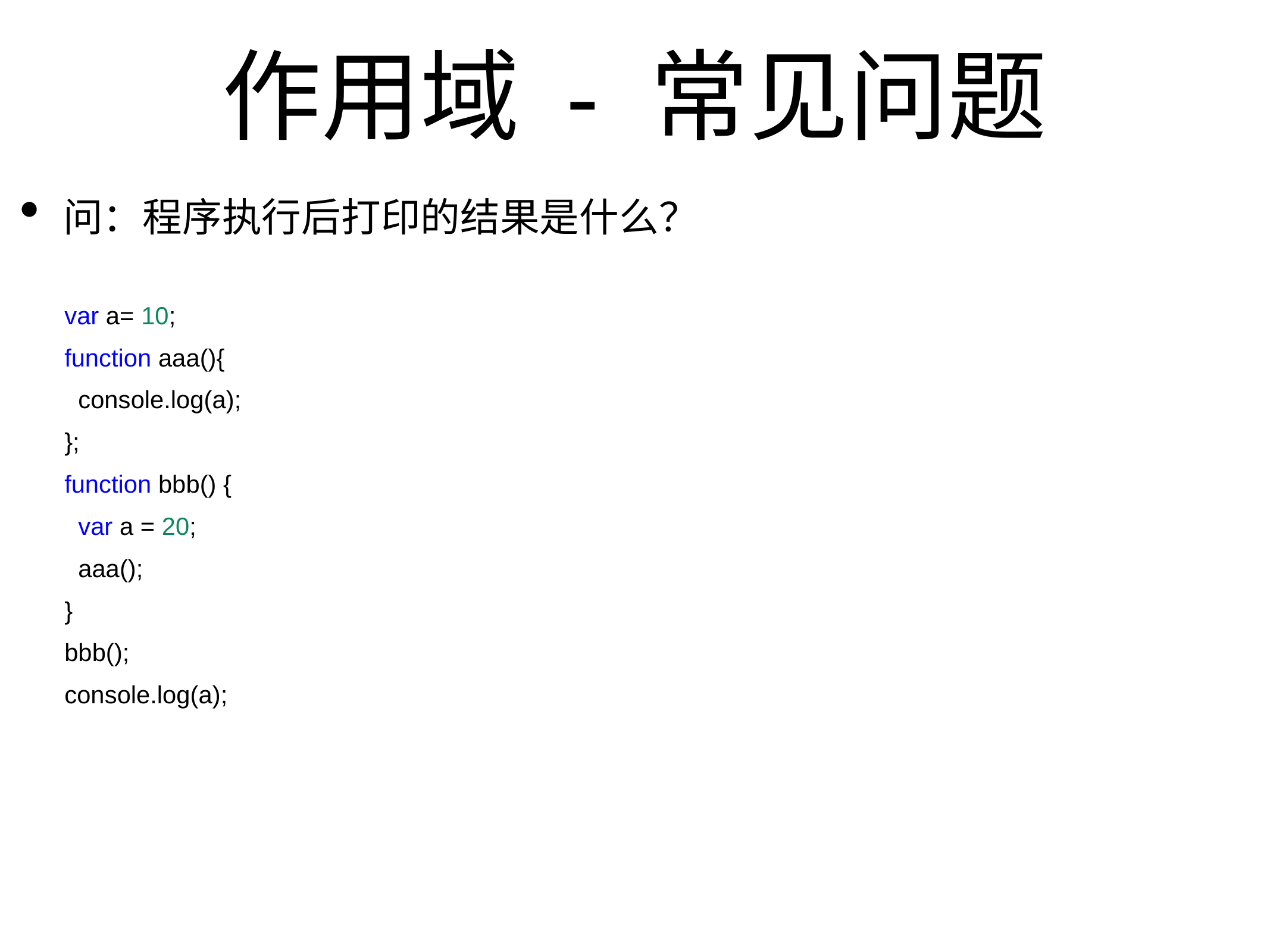

# 作用域 - 常见问题
问：程序执行后打印的结果是什么？
var a= 10;
function aaa(){
  console.log(a);
};
function bbb() {
  var a = 20;
  aaa();
}
bbb();
console.log(a);